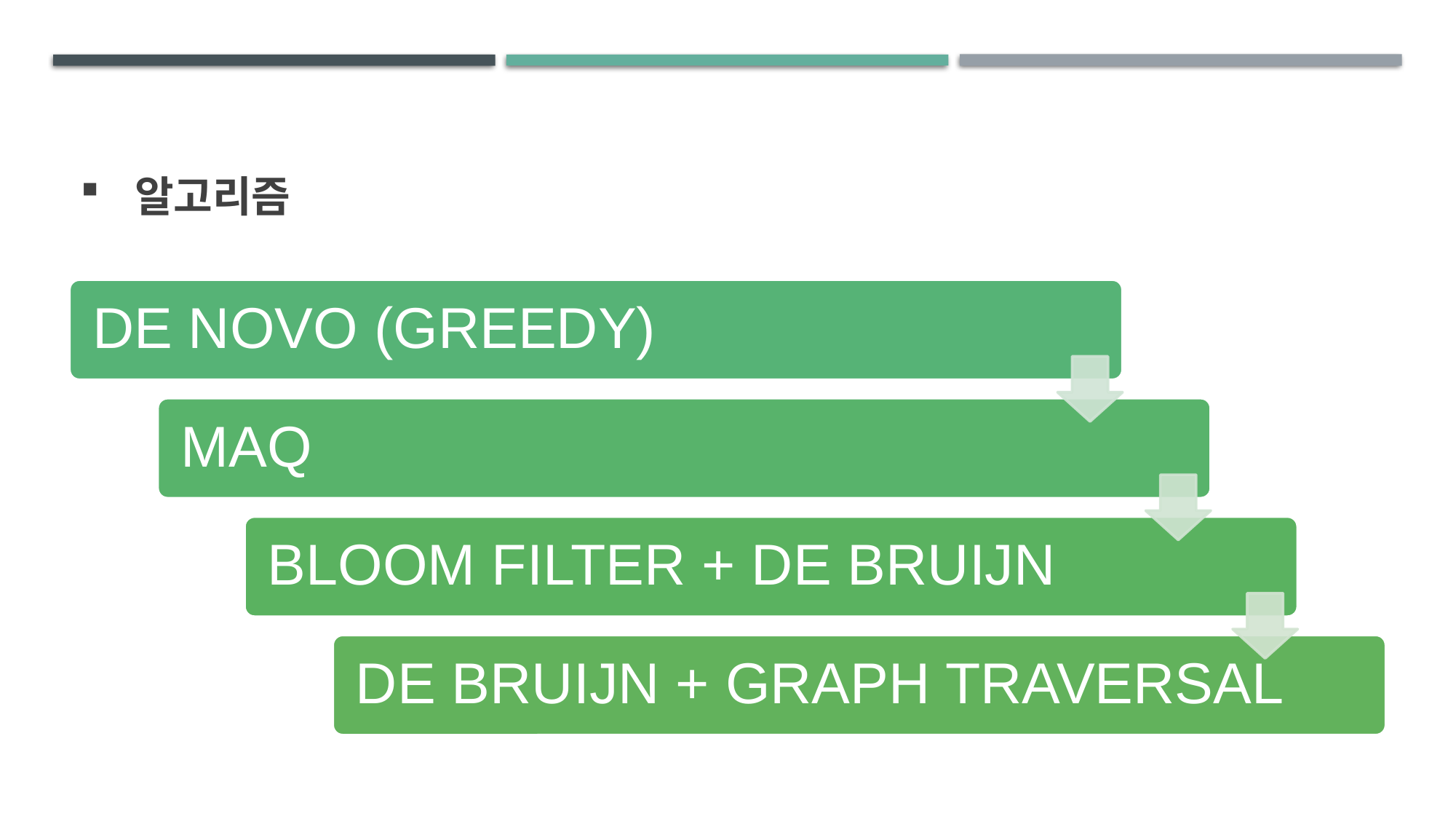

# 알고리즘
De novo (Greedy)
MAQ
Bloom filter + de bruijn
De bruijn + GRAph traversal